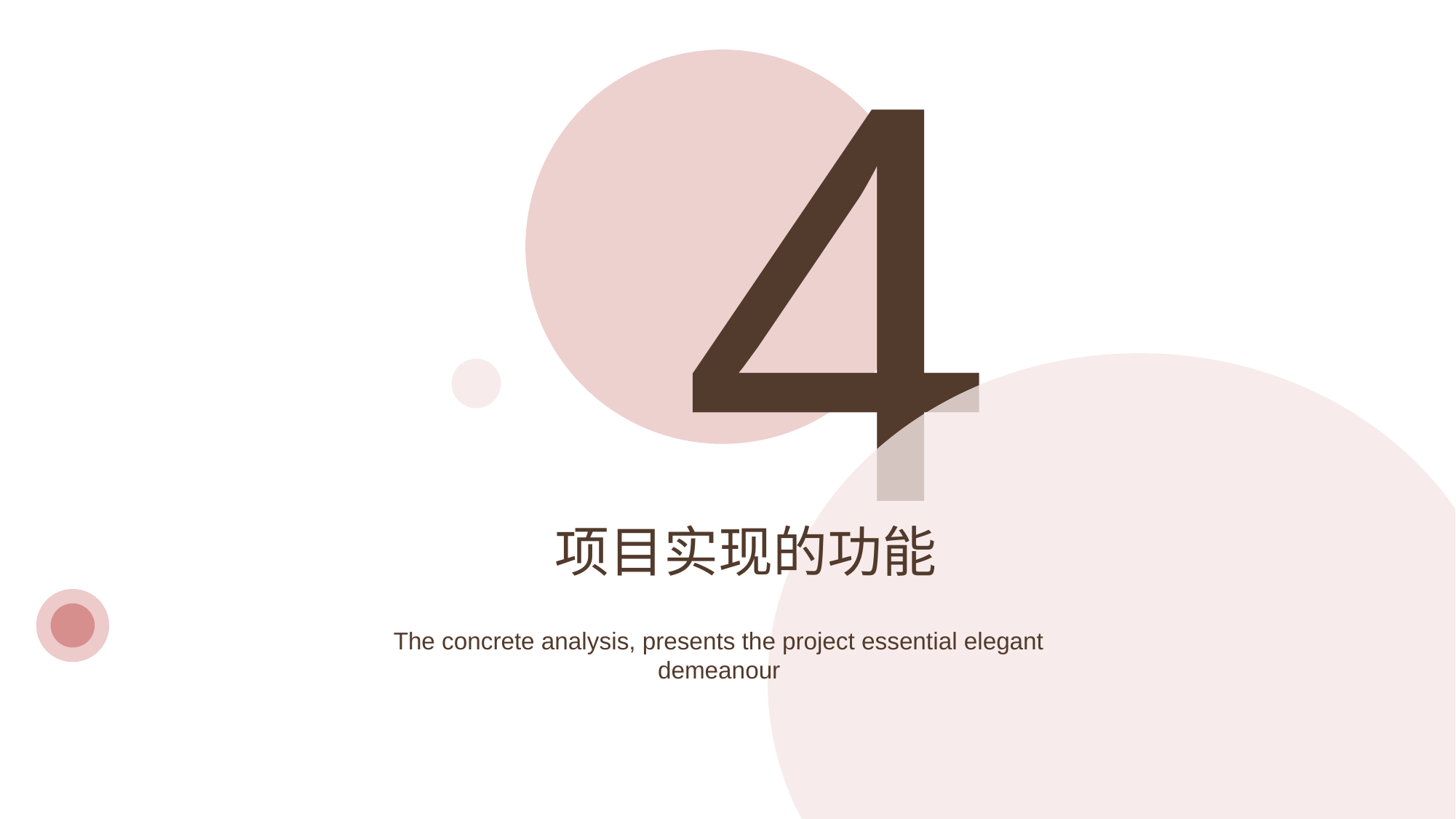

4

项目实现的功能

The concrete analysis, presents the project essential elegant demeanour